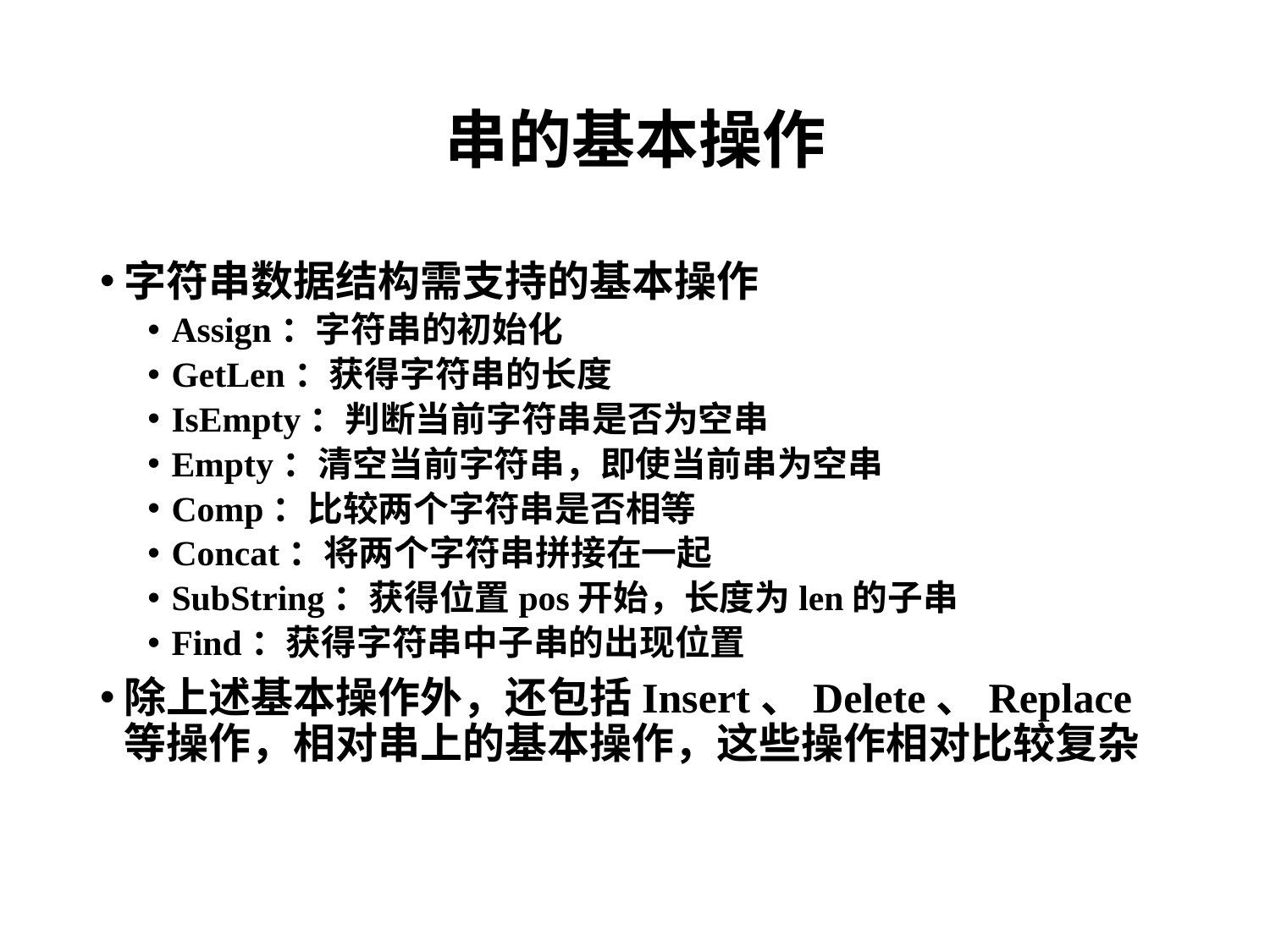

# 串的基本操作
字符串数据结构需支持的基本操作
Assign：字符串的初始化
GetLen：获得字符串的长度
IsEmpty：判断当前字符串是否为空串
Empty：清空当前字符串，即使当前串为空串
Comp：比较两个字符串是否相等
Concat：将两个字符串拼接在一起
SubString：获得位置pos开始，长度为len的子串
Find：获得字符串中子串的出现位置
除上述基本操作外，还包括Insert、Delete、Replace等操作，相对串上的基本操作，这些操作相对比较复杂